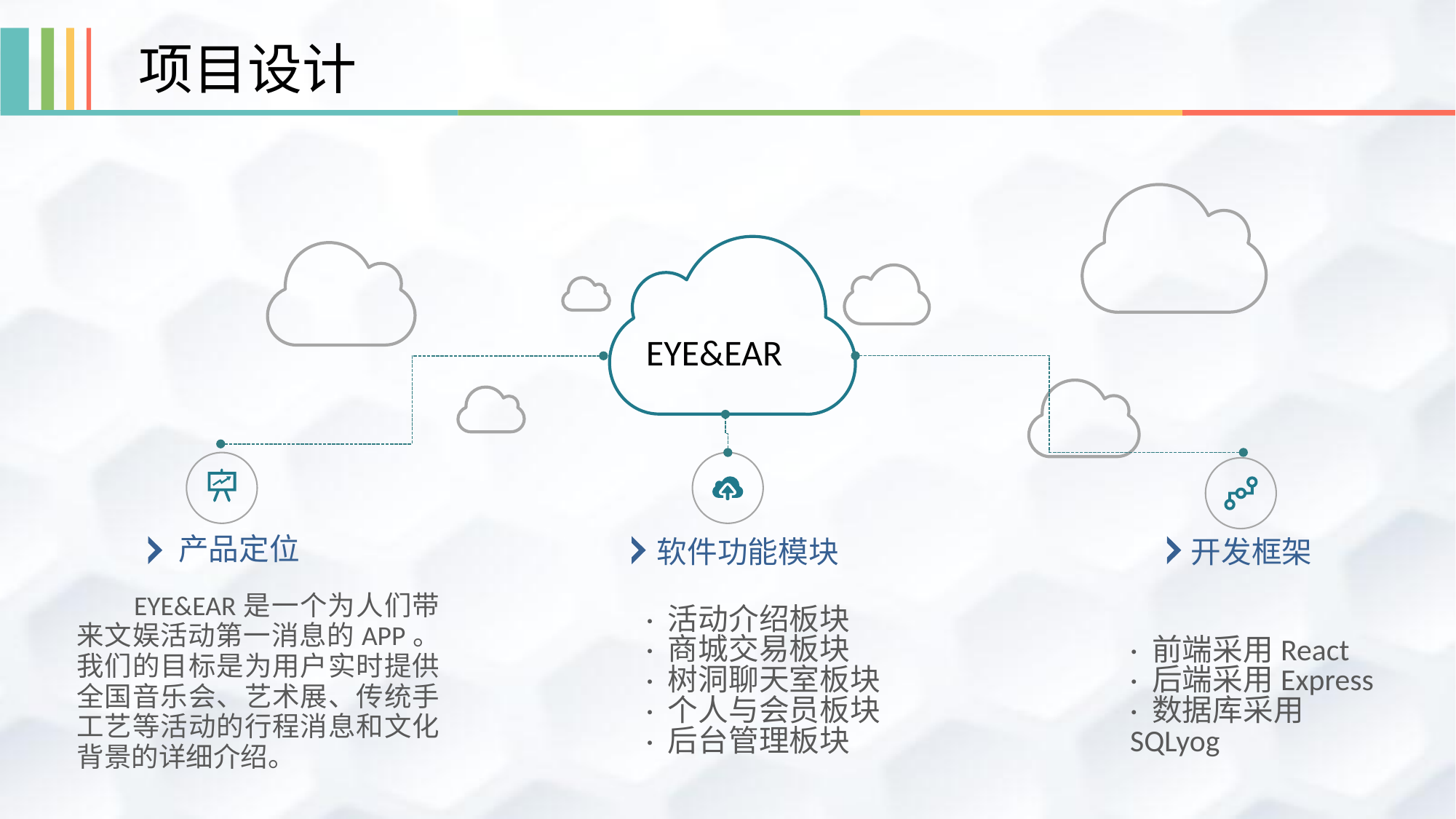

项目设计

EYE&EAR

    产品定位
        EYE&EAR是一个为人们带来文娱活动第一消息的APP。我们的目标是为用户实时提供全国音乐会、艺术展、传统手工艺等活动的行程消息和文化背景的详细介绍。
软件功能模块
· 活动介绍板块
· 商城交易板块
· 树洞聊天室板块
· 个人与会员板块
· 后台管理板块
开发框架
· 前端采用React
· 后端采用Express
· 数据库采用SQLyog